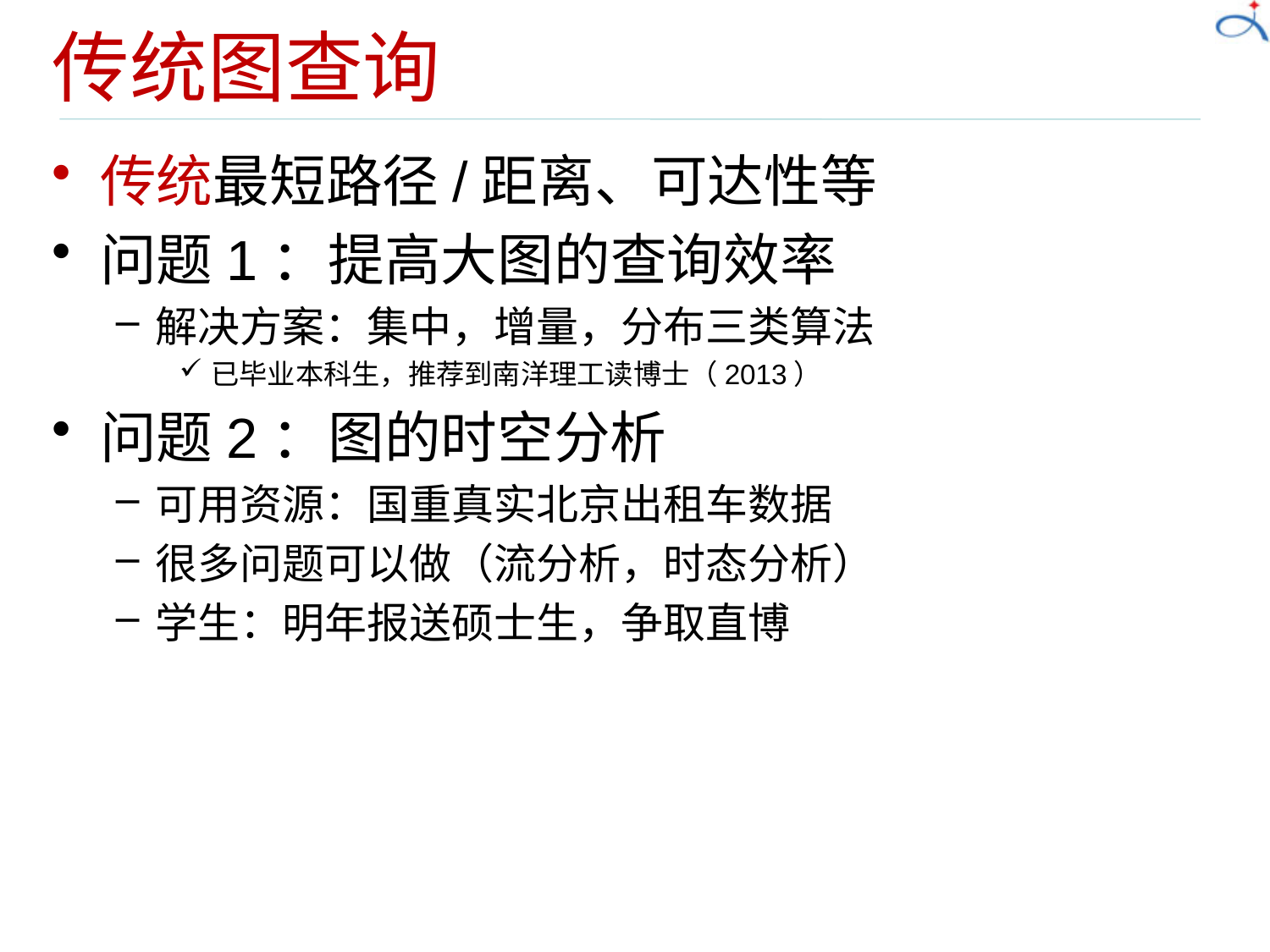

# 传统图查询
传统最短路径/距离、可达性等
问题1：提高大图的查询效率
解决方案：集中，增量，分布三类算法
已毕业本科生，推荐到南洋理工读博士（2013）
问题2：图的时空分析
可用资源：国重真实北京出租车数据
很多问题可以做（流分析，时态分析）
学生：明年报送硕士生，争取直博